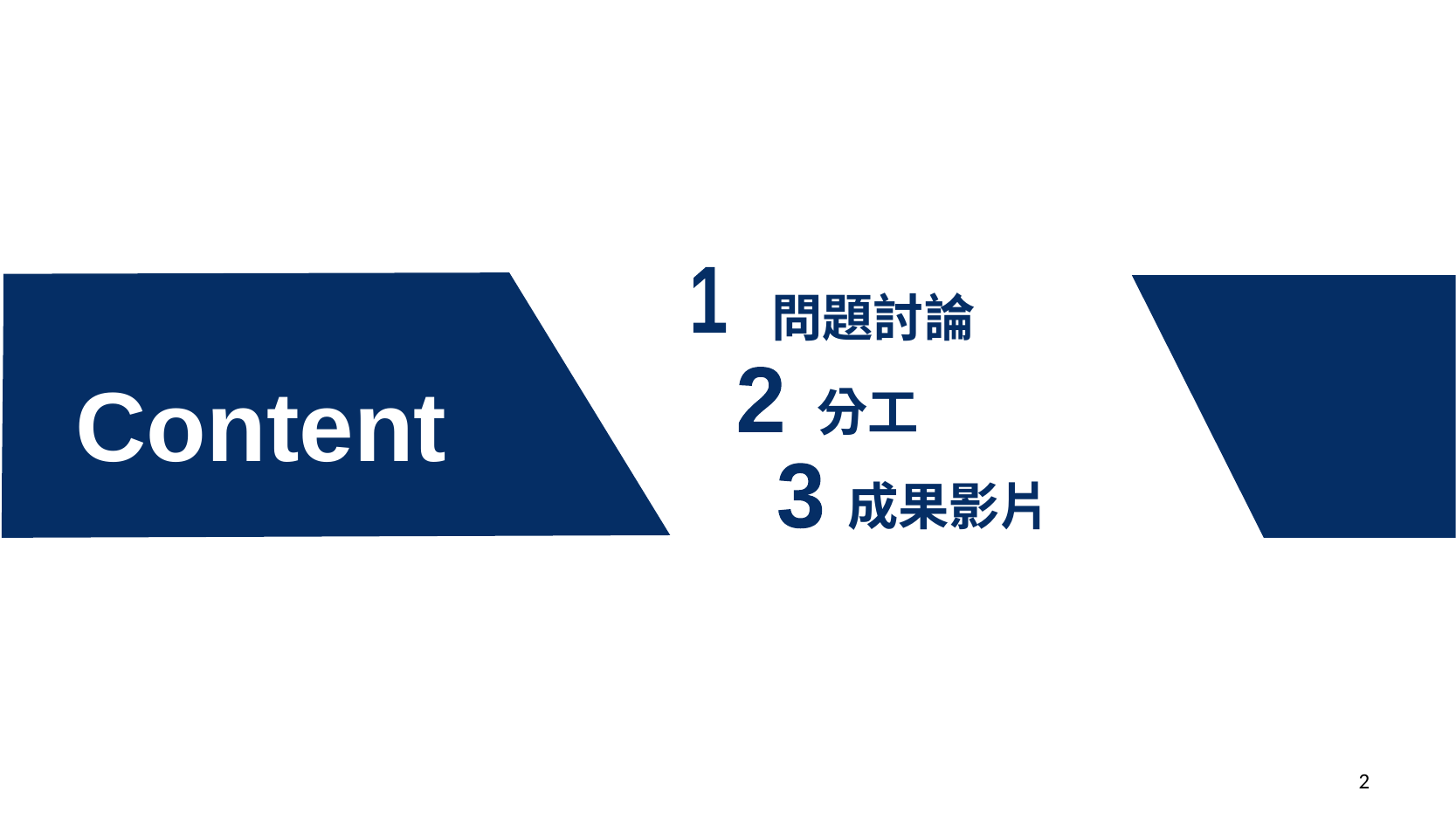

問題討論
1

Content
分工
2
成果影片
3
2